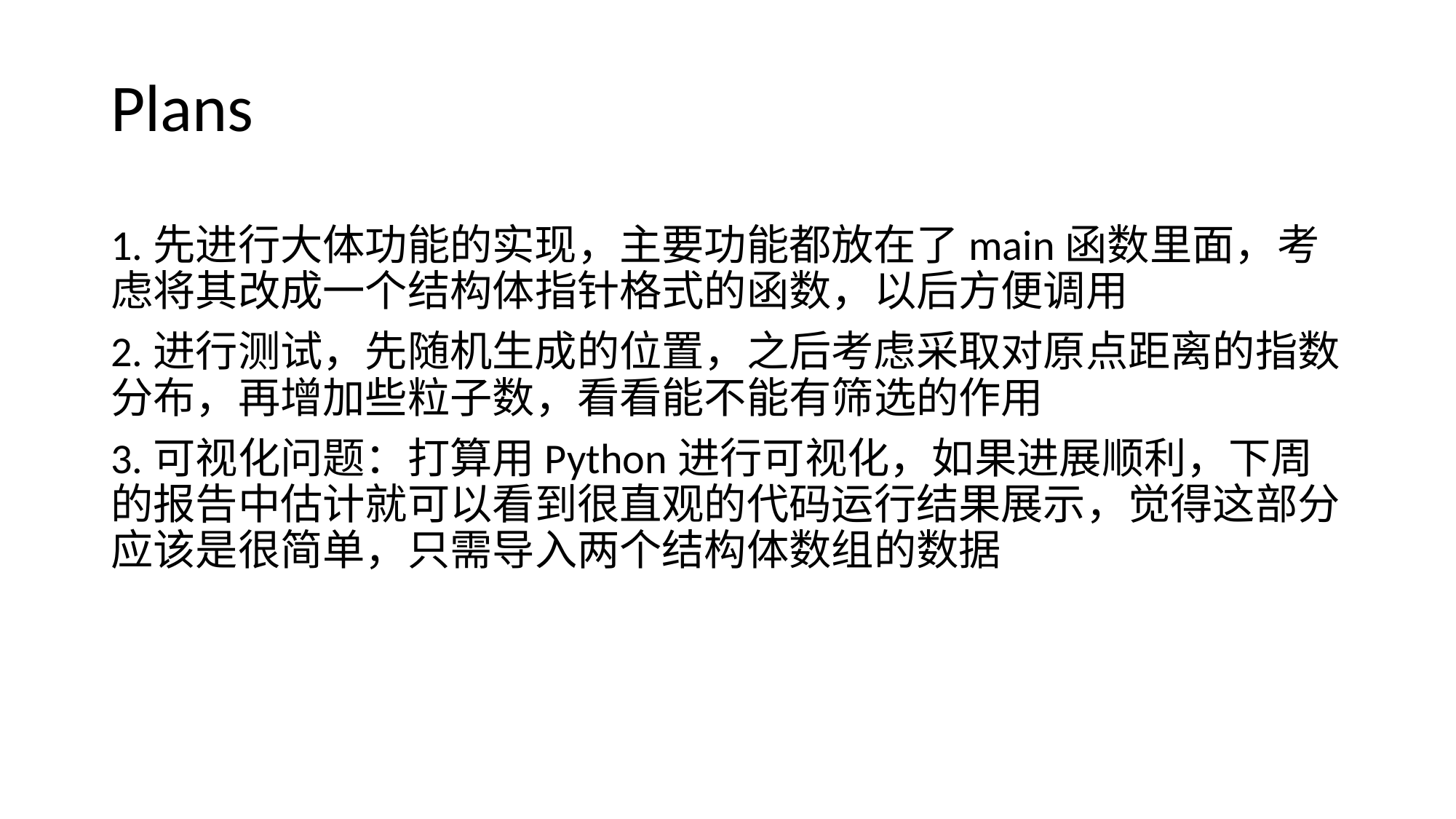

# Plans
1.先进行大体功能的实现，主要功能都放在了main函数里面，考虑将其改成一个结构体指针格式的函数，以后方便调用
2.进行测试，先随机生成的位置，之后考虑采取对原点距离的指数分布，再增加些粒子数，看看能不能有筛选的作用
3.可视化问题：打算用Python进行可视化，如果进展顺利，下周的报告中估计就可以看到很直观的代码运行结果展示，觉得这部分应该是很简单，只需导入两个结构体数组的数据